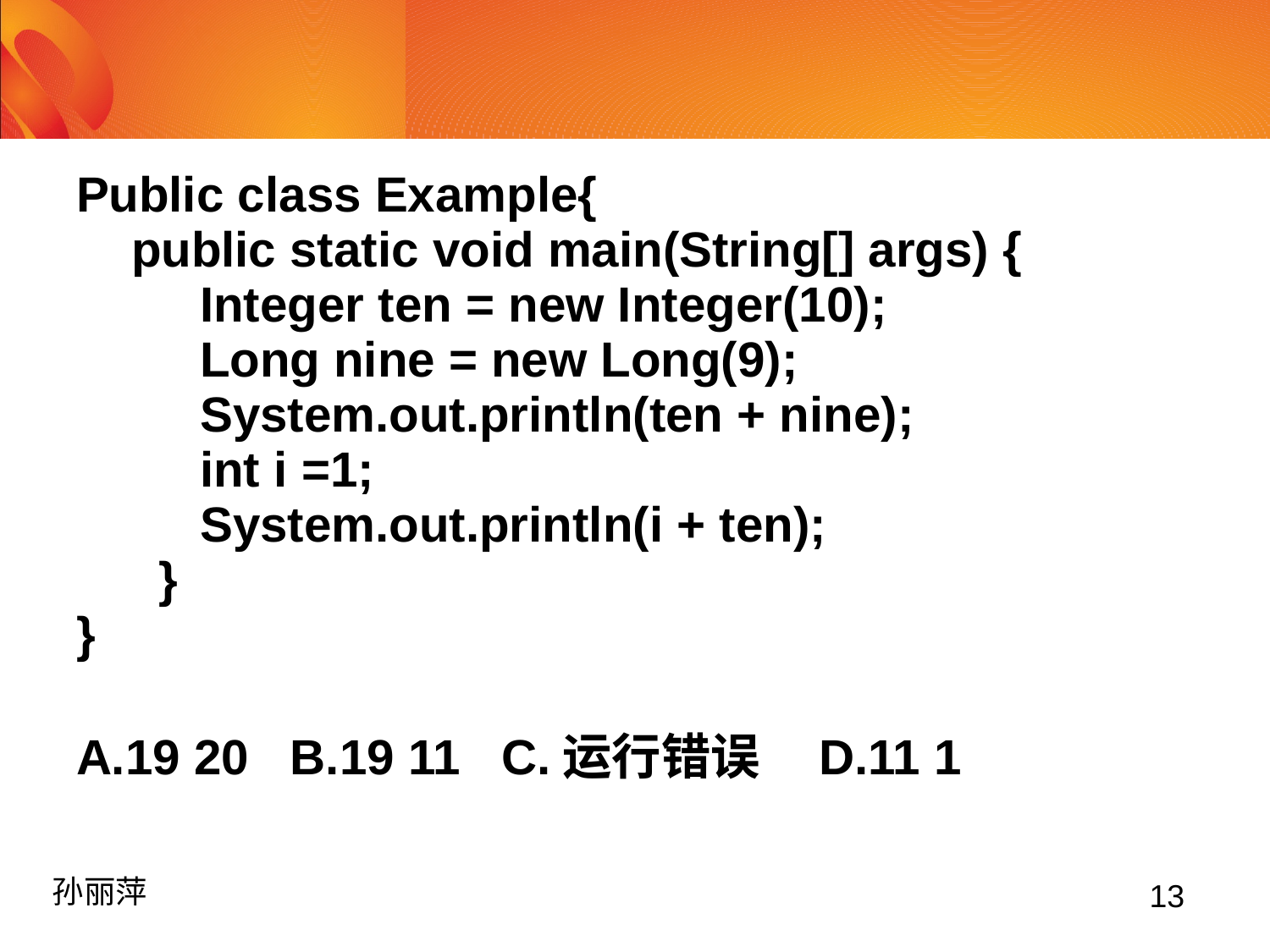

#
| Public class Example{   public static void main(String[] args) {    Integer ten = new Integer(10);    Long nine = new Long(9);    System.out.println(ten + nine);    int i =1;     System.out.println(i + ten);    } }  A.19 20   B.19 11 C.运行错误  D.11 1 |
| --- |